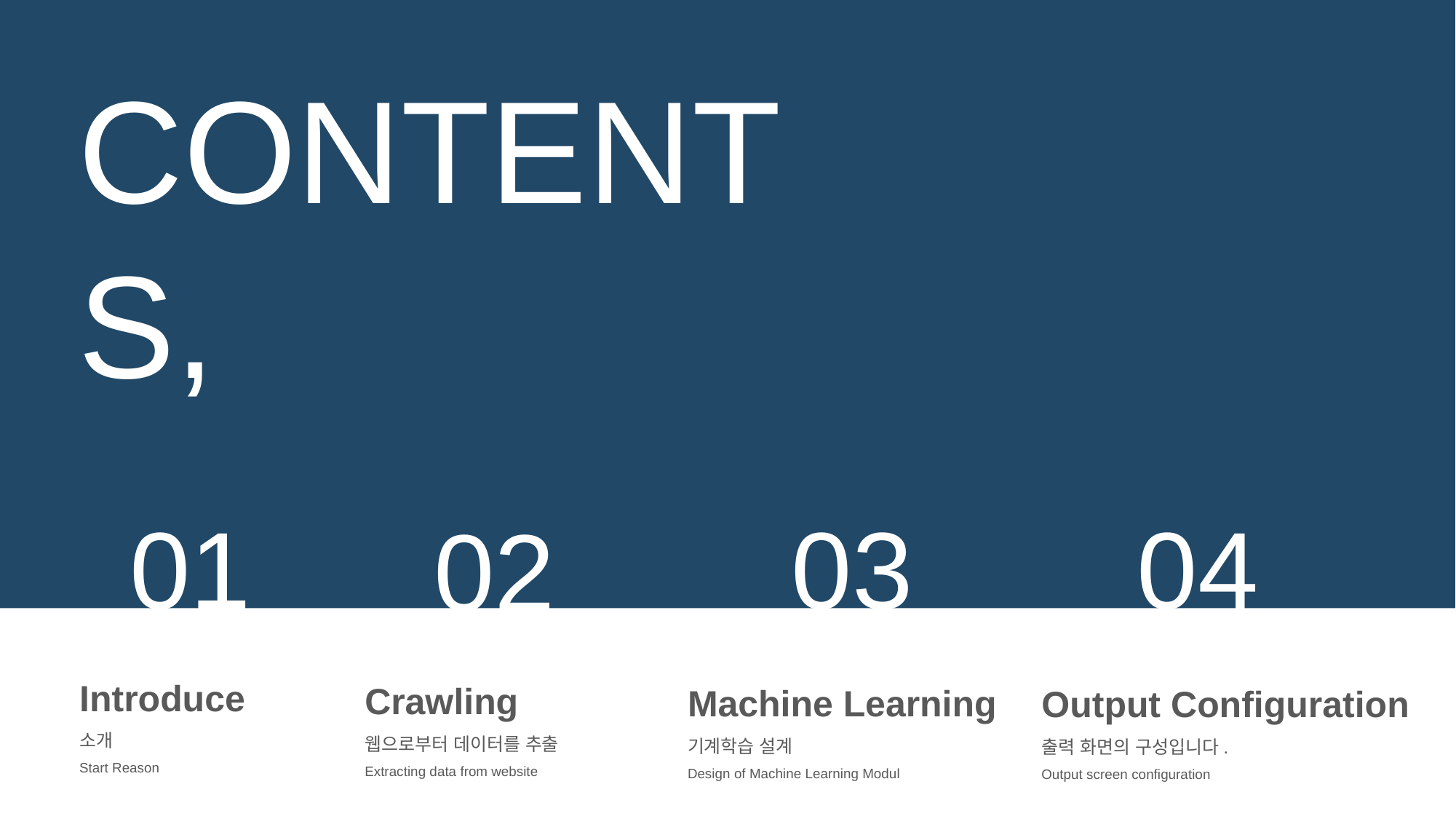

CONTENTS,
04
03
01
02
Introduce
소개
Start Reason
Crawling
웹으로부터 데이터를 추출
Extracting data from website
Machine Learning
기계학습 설계
Design of Machine Learning Modul
Output Configuration
출력 화면의 구성입니다.
Output screen configuration